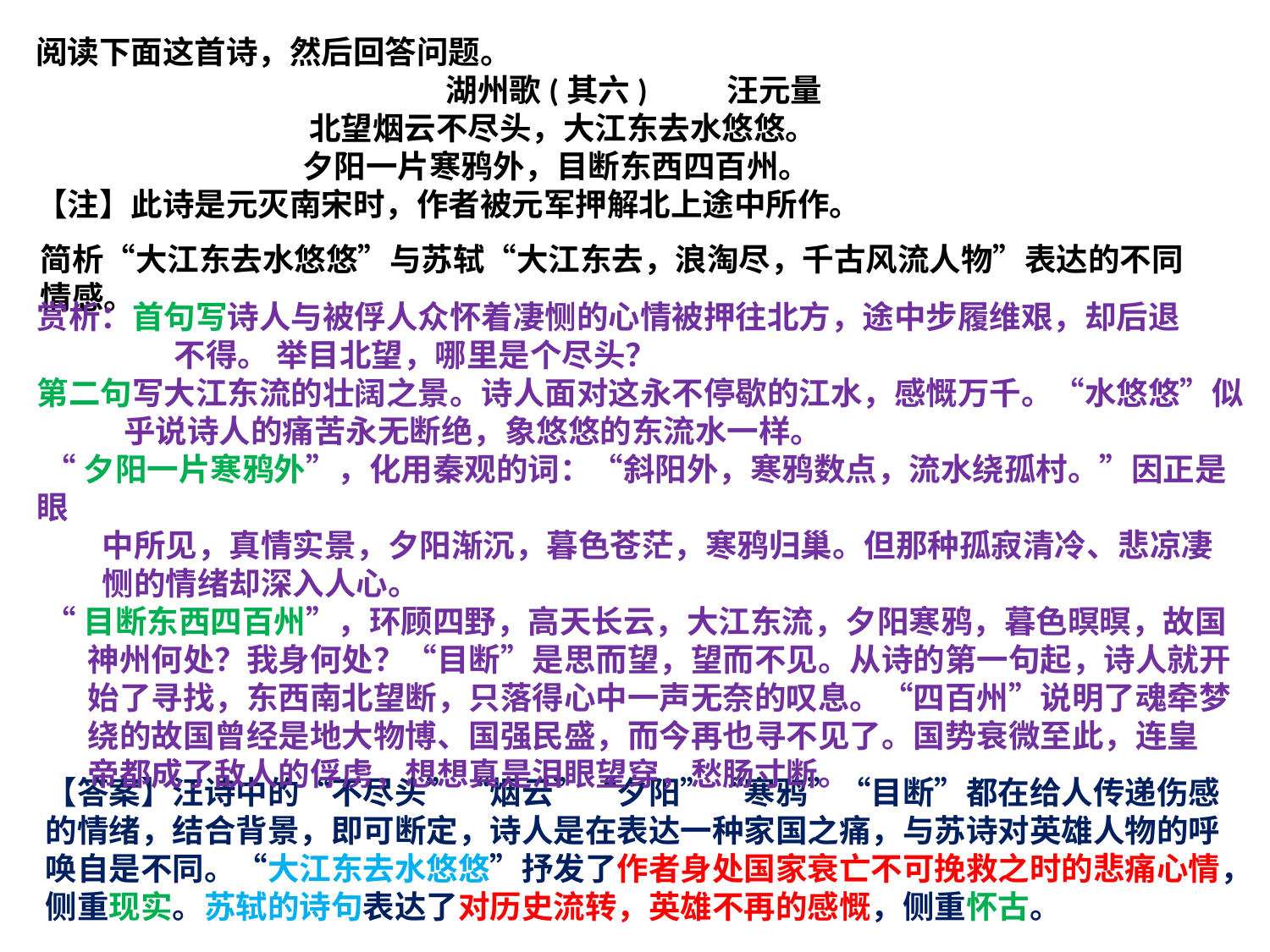

阅读下面这首诗，然后回答问题。
                                                        湖州歌(其六)          汪元量
                                     北望烟云不尽头，大江东去水悠悠。
                                    夕阳一片寒鸦外，目断东西四百州。
【注】此诗是元灭南宋时，作者被元军押解北上途中所作。
简析“大江东去水悠悠”与苏轼“大江东去，浪淘尽，千古风流人物”表达的不同情感。
赏析：首句写诗人与被俘人众怀着凄恻的心情被押往北方，途中步履维艰，却后退
                  不得。 举目北望，哪里是个尽头？
第二句写大江东流的壮阔之景。诗人面对这永不停歇的江水，感慨万千。“水悠悠”似
           乎说诗人的痛苦永无断绝，象悠悠的东流水一样。
 “夕阳一片寒鸦外”，化用秦观的词：“斜阳外，寒鸦数点，流水绕孤村。”因正是眼
        中所见，真情实景，夕阳渐沉，暮色苍茫，寒鸦归巢。但那种孤寂清冷、悲凉凄
        恻的情绪却深入人心。
 “目断东西四百州”，环顾四野，高天长云，大江东流，夕阳寒鸦，暮色暝暝，故国
      神州何处？我身何处？“目断”是思而望，望而不见。从诗的第一句起，诗人就开
      始了寻找，东西南北望断，只落得心中一声无奈的叹息。“四百州”说明了魂牵梦
      绕的故国曾经是地大物博、国强民盛，而今再也寻不见了。国势衰微至此，连皇
      帝都成了敌人的俘虏，想想真是泪眼望穿，愁肠寸断。
【答案】汪诗中的“不尽头”“烟云”“夕阳”“寒鸦”“目断”都在给人传递伤感的情绪，结合背景，即可断定，诗人是在表达一种家国之痛，与苏诗对英雄人物的呼唤自是不同。“大江东去水悠悠”抒发了作者身处国家衰亡不可挽救之时的悲痛心情，侧重现实。苏轼的诗句表达了对历史流转，英雄不再的感慨，侧重怀古。